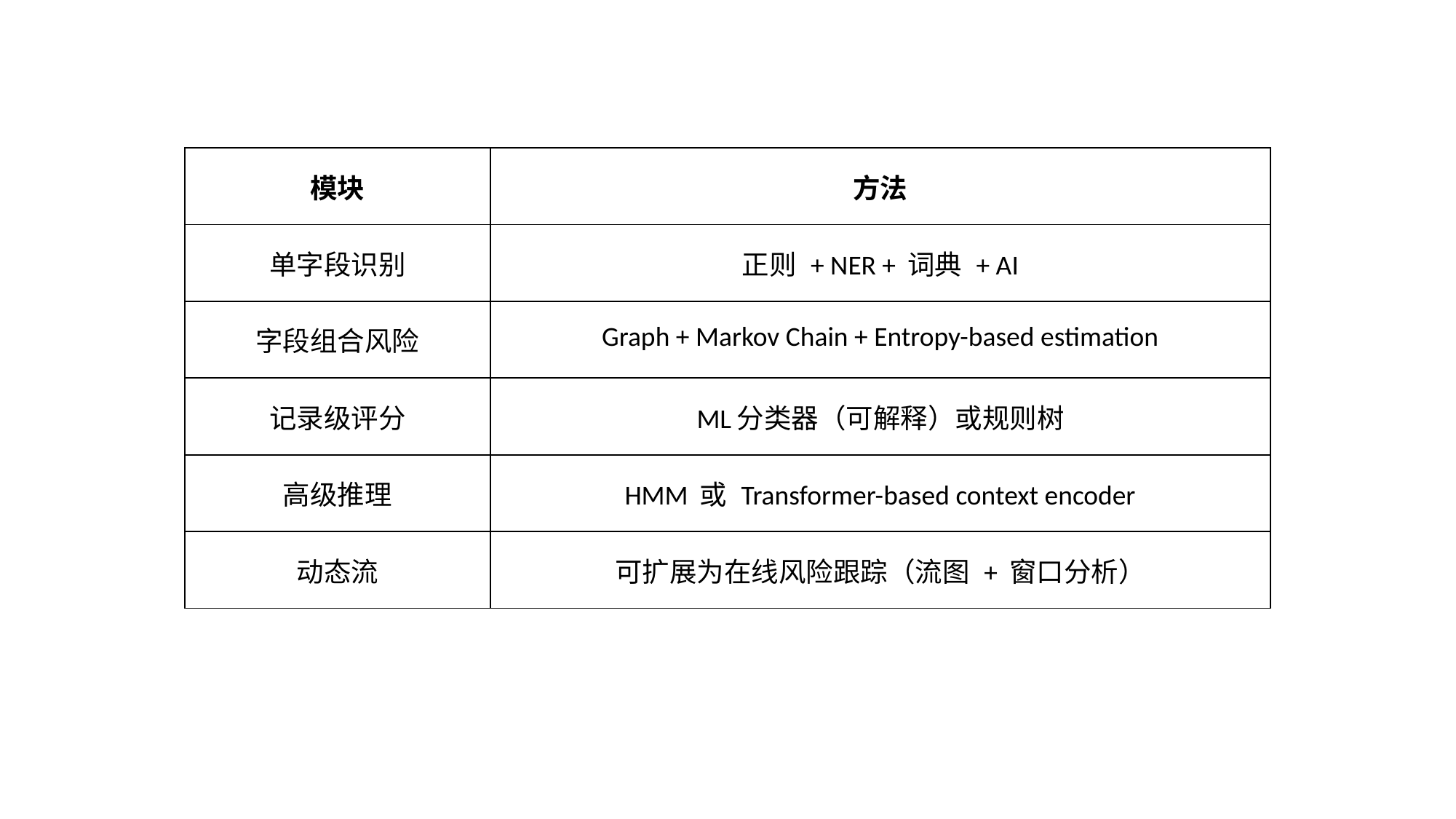

| 模块 | 方法 |
| --- | --- |
| 单字段识别 | 正则 + NER + 词典 + AI |
| 字段组合风险 | Graph + Markov Chain + Entropy-based estimation |
| 记录级评分 | ML分类器（可解释）或规则树 |
| 高级推理 | HMM 或 Transformer-based context encoder |
| 动态流 | 可扩展为在线风险跟踪（流图 + 窗口分析） |